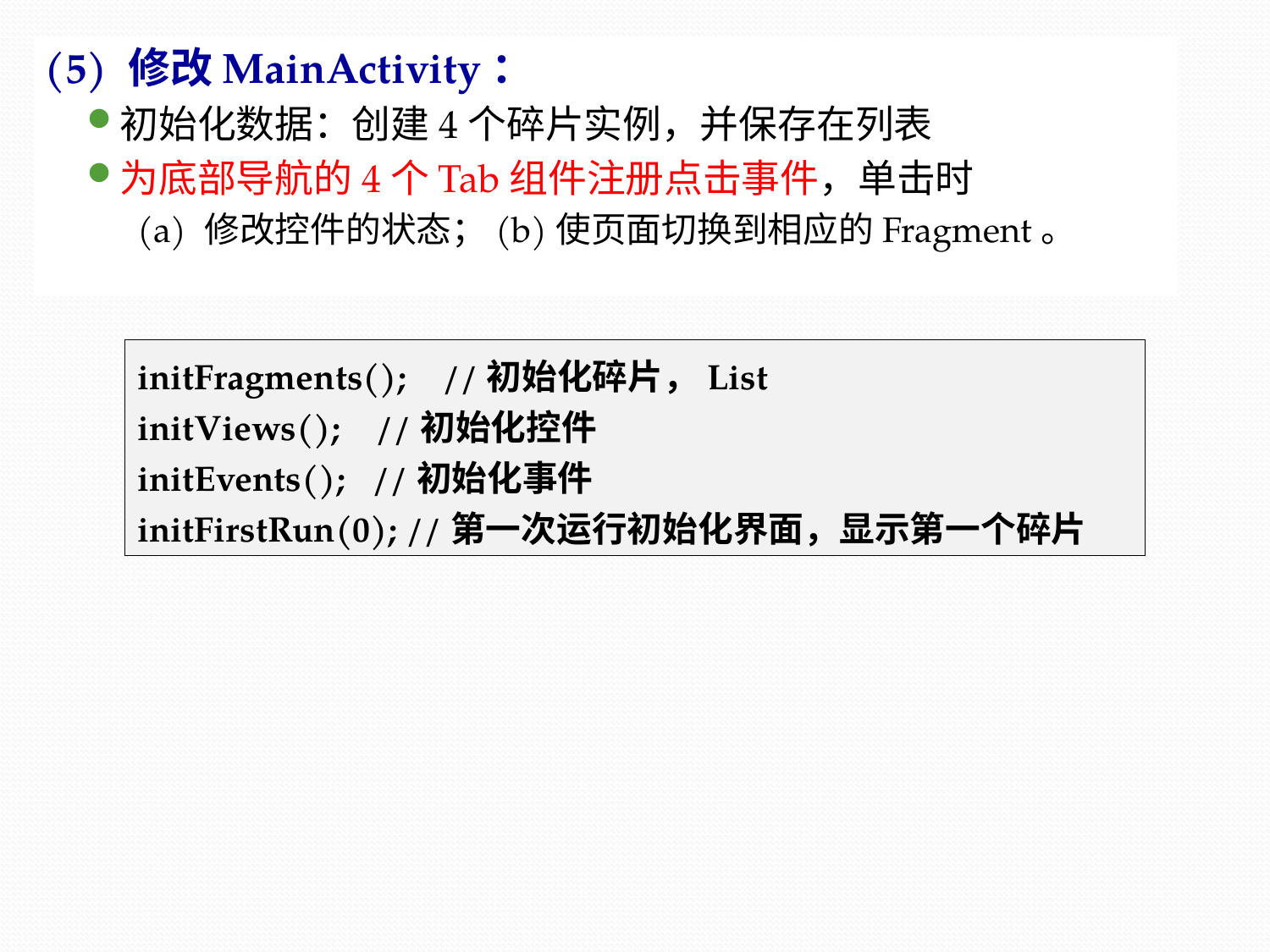

(5) 修改MainActivity：
初始化数据：创建4个碎片实例，并保存在列表
为底部导航的4个Tab组件注册点击事件，单击时
(a) 修改控件的状态；(b)使页面切换到相应的Fragment。

initFragments();    //初始化碎片，List
initViews();    //初始化控件
initEvents();   //初始化事件
initFirstRun(0); //第一次运行初始化界面，显示第一个碎片